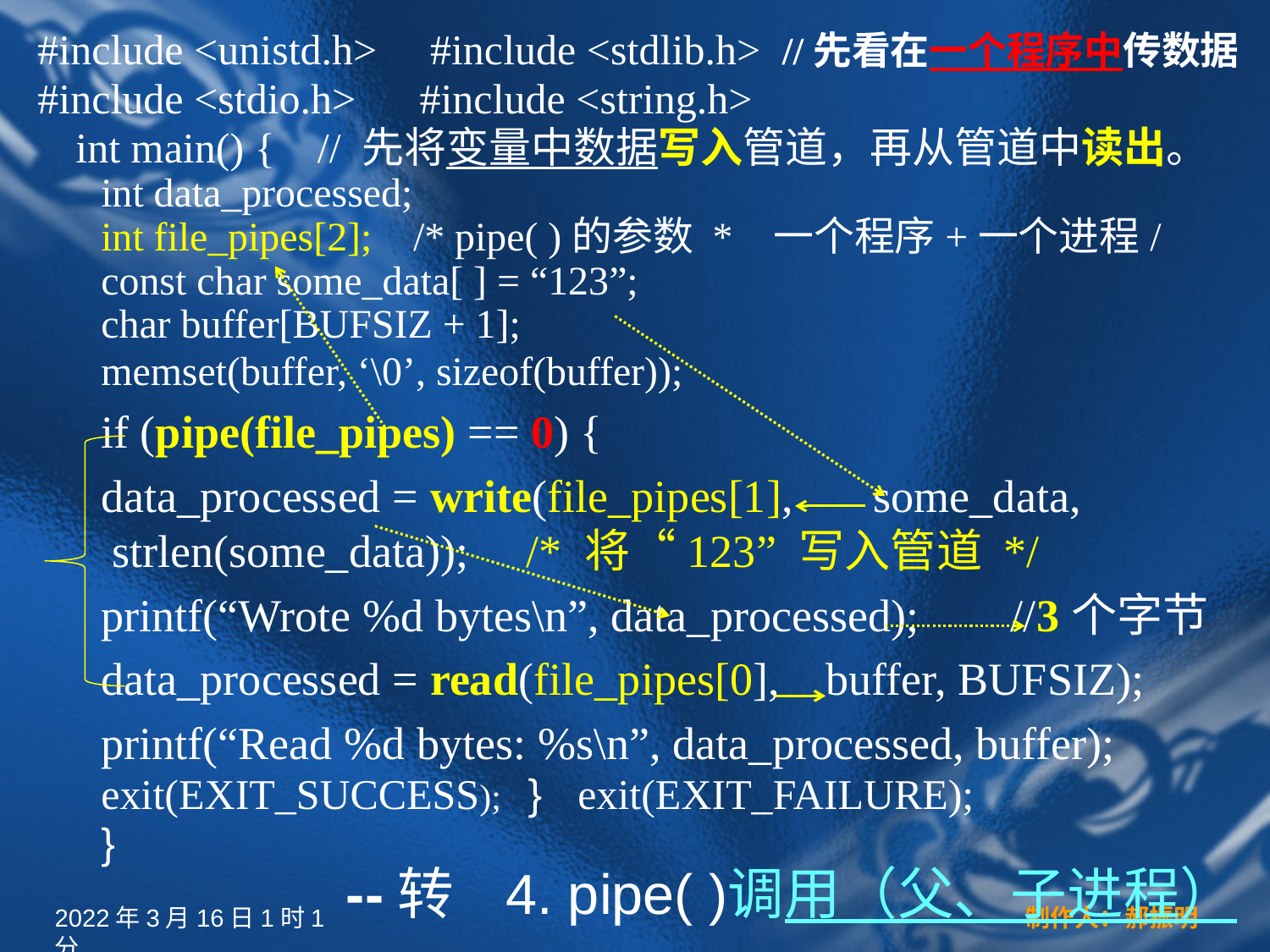

#include <unistd.h>     #include <stdlib.h>  //先看在一个程序中传数据
#include <stdio.h>      #include <string.h>
int main() {    // 先将变量中数据写入管道，再从管道中读出。
int data_processed;
int file_pipes[2];    /* pipe( )的参数 *   一个程序+一个进程/
const char some_data[ ] = “123”;
char buffer[BUFSIZ + 1];
memset(buffer, ‘\0’, sizeof(buffer));
if (pipe(file_pipes) == 0) {
data_processed = write(file_pipes[1],       some_data, strlen(some_data));     /* 将“123” 写入管道 */
printf(“Wrote %d bytes\n”, data_processed);        //3个字节
data_processed = read(file_pipes[0],    buffer, BUFSIZ);
printf(“Read %d bytes: %s\n”, data_processed, buffer);
exit(EXIT_SUCCESS);   }   exit(EXIT_FAILURE);
}

--转   4. pipe( )调用（父、子进程）
2022年3月16日1时1分
制作人：郝振明